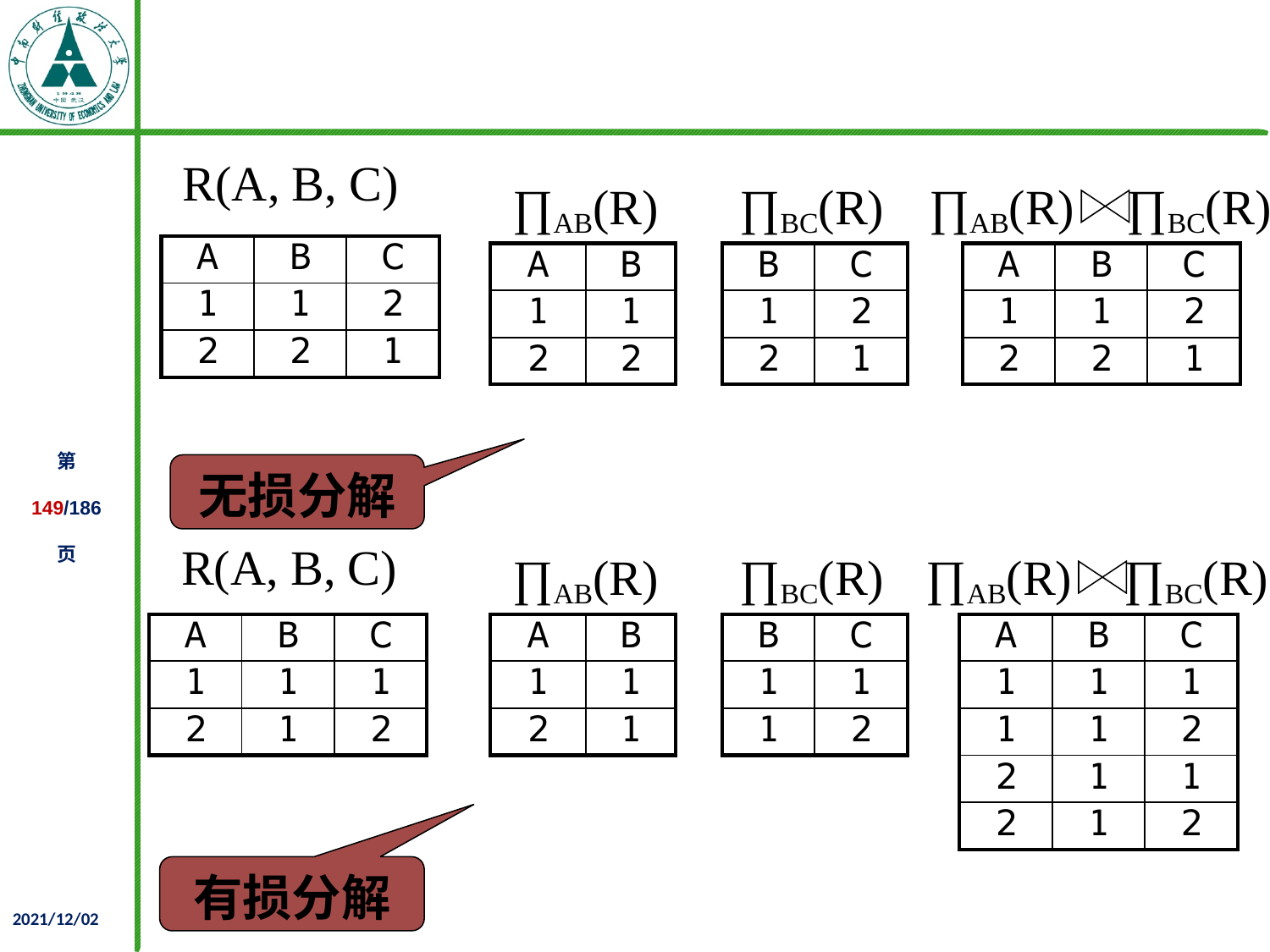

R(A, B, C)
∏AB(R)
∏BC(R)
∏AB(R)
∏BC(R)

| A | B | C |
| --- | --- | --- |
| 1 | 1 | 2 |
| 2 | 2 | 1 |
| A | B |
| --- | --- |
| 1 | 1 |
| 2 | 2 |
| B | C |
| --- | --- |
| 1 | 2 |
| 2 | 1 |
| A | B | C |
| --- | --- | --- |
| 1 | 1 | 2 |
| 2 | 2 | 1 |
无损分解

R(A, B, C)
∏AB(R)
∏BC(R)
∏AB(R)
∏BC(R)

| A | B | C |
| --- | --- | --- |
| 1 | 1 | 1 |
| 2 | 1 | 2 |
| A | B |
| --- | --- |
| 1 | 1 |
| 2 | 1 |
| B | C |
| --- | --- |
| 1 | 1 |
| 1 | 2 |
| A | B | C |
| --- | --- | --- |
| 1 | 1 | 1 |
| 1 | 1 | 2 |
| 2 | 1 | 1 |
| 2 | 1 | 2 |
有损分解

2021/12/02